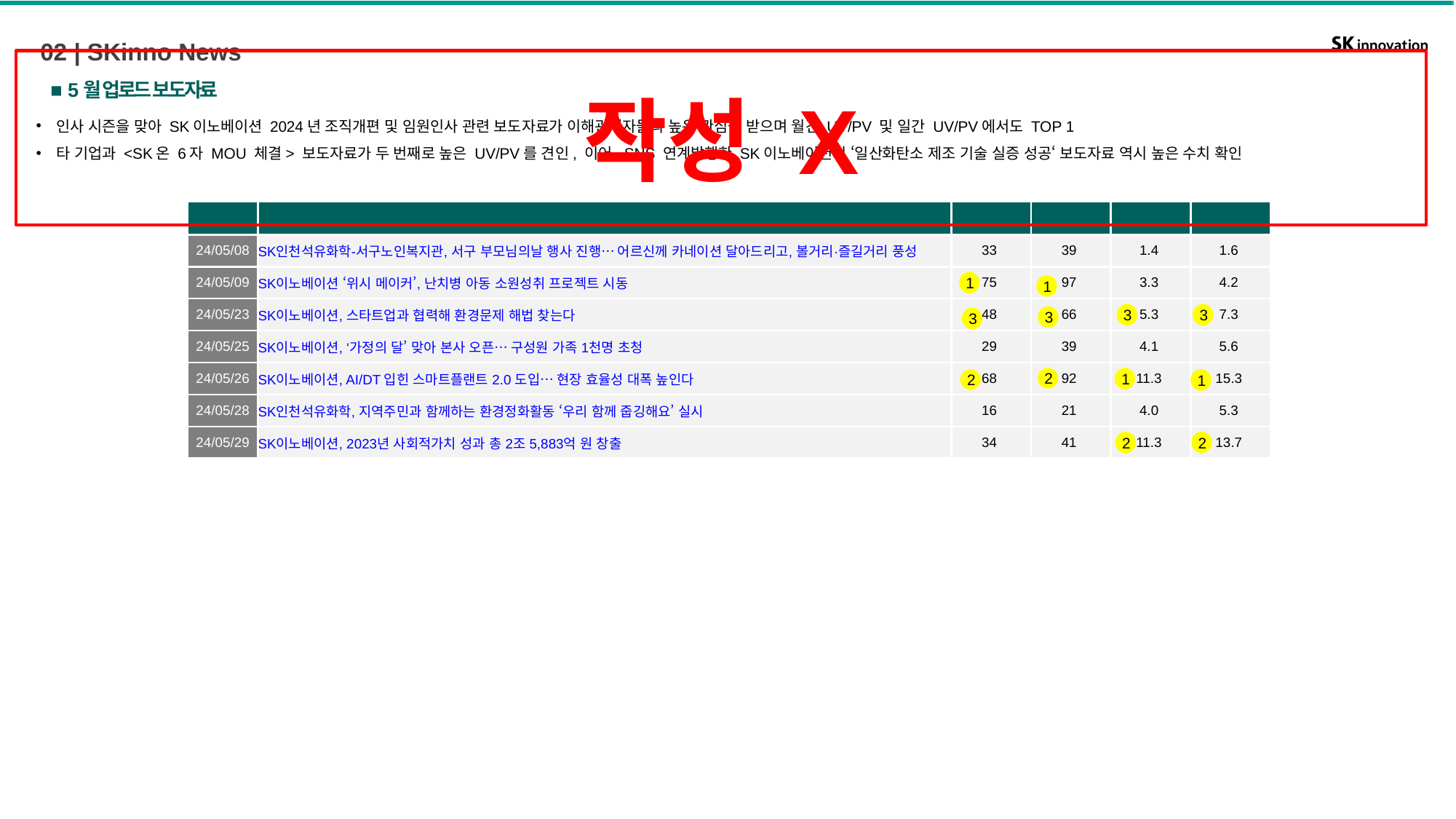

02 | SKinno News
작성 X
■ 5월 업로드 보도자료
인사 시즌을 맞아 SK이노베이션 2024년 조직개편 및 임원인사 관련 보도자료가 이해관계자들의 높은 관심을 받으며 월간 UV/PV 및 일간 UV/PV에서도 TOP 1
타 기업과 <SK온 6자 MOU 체결> 보도자료가 두 번째로 높은 UV/PV를 견인, 이어  SNS 연계발행한 SK이노베이션의 ‘일산화탄소 제조 기술 실증 성공‘ 보도자료 역시 높은 수치 확인
| 발행일 | 포스트명 | 월간 UV | 월간 PV | 일간 UV | 일간 PV |
| --- | --- | --- | --- | --- | --- |
| 24/05/08 | SK인천석유화학-서구노인복지관, 서구 부모님의날 행사 진행… 어르신께 카네이션 달아드리고, 볼거리·즐길거리 풍성 | 33 | 39 | 1.4 | 1.6 |
| 24/05/09 | SK이노베이션 ‘위시 메이커’, 난치병 아동 소원성취 프로젝트 시동 | 75 | 97 | 3.3 | 4.2 |
| 24/05/23 | SK이노베이션, 스타트업과 협력해 환경문제 해법 찾는다 | 48 | 66 | 5.3 | 7.3 |
| 24/05/25 | SK이노베이션, ‘가정의 달’ 맞아 본사 오픈… 구성원 가족 1천명 초청 | 29 | 39 | 4.1 | 5.6 |
| 24/05/26 | SK이노베이션, AI/DT 입힌 스마트플랜트 2.0 도입… 현장 효율성 대폭 높인다 | 68 | 92 | 11.3 | 15.3 |
| 24/05/28 | SK인천석유화학, 지역주민과 함께하는 환경정화활동 ‘우리 함께 줍깅해요’ 실시 | 16 | 21 | 4.0 | 5.3 |
| 24/05/29 | SK이노베이션, 2023년 사회적가치 성과 총 2조 5,883억 원 창출 | 34 | 41 | 11.3 | 13.7 |
1
1
3
3
3
3
1
2
2
1
2
2